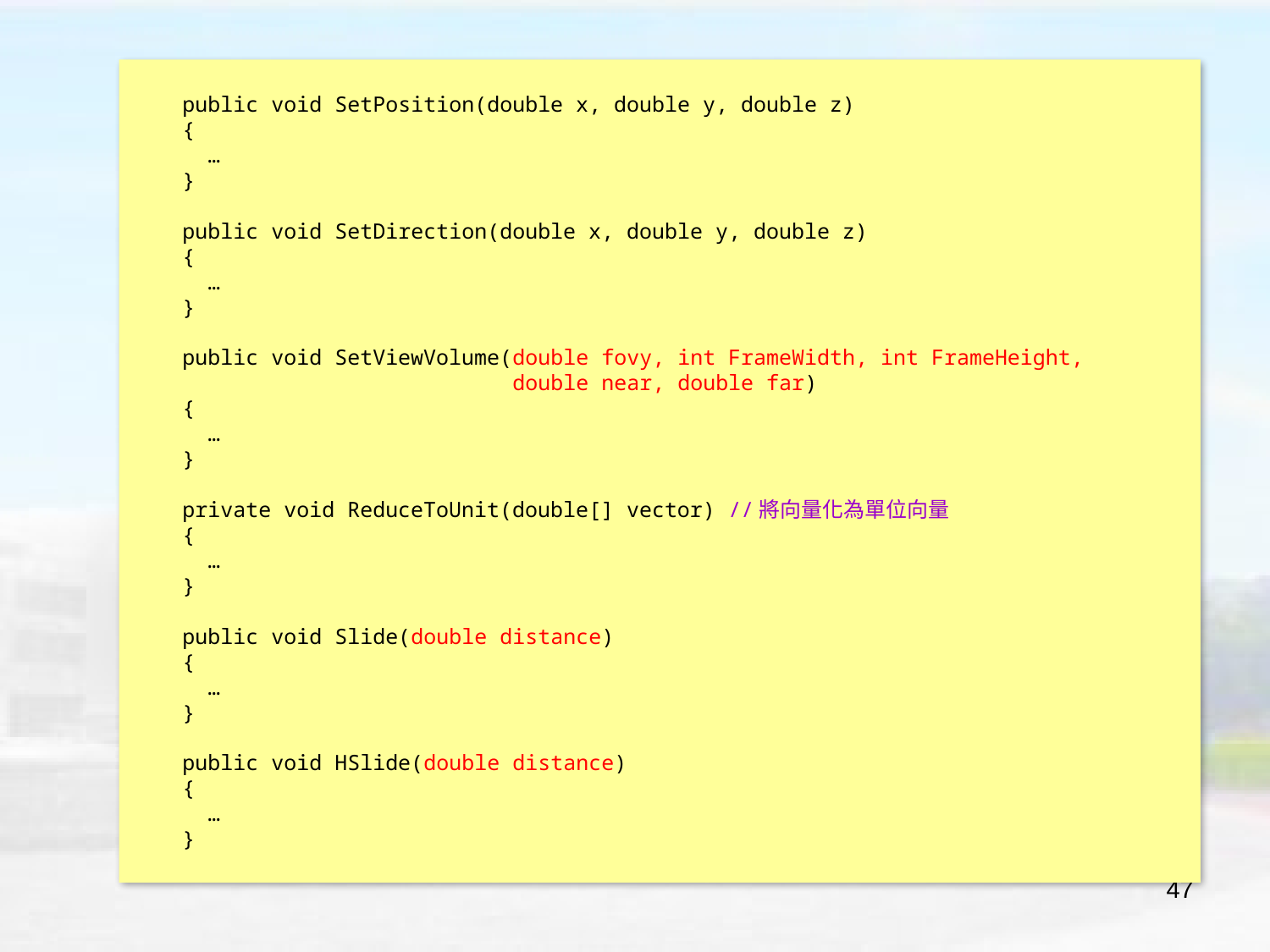

public void SetPosition(double x, double y, double z)
    {
      …
    }

    public void SetDirection(double x, double y, double z)
    {
      …
    }

    public void SetViewVolume(double fovy, int FrameWidth, int FrameHeight,
                              double near, double far)
    {
      …
    }

    private void ReduceToUnit(double[] vector) //將向量化為單位向量
    {
      …
    }

    public void Slide(double distance)
    {
      …
    }

    public void HSlide(double distance)
    {
      …
    }
47